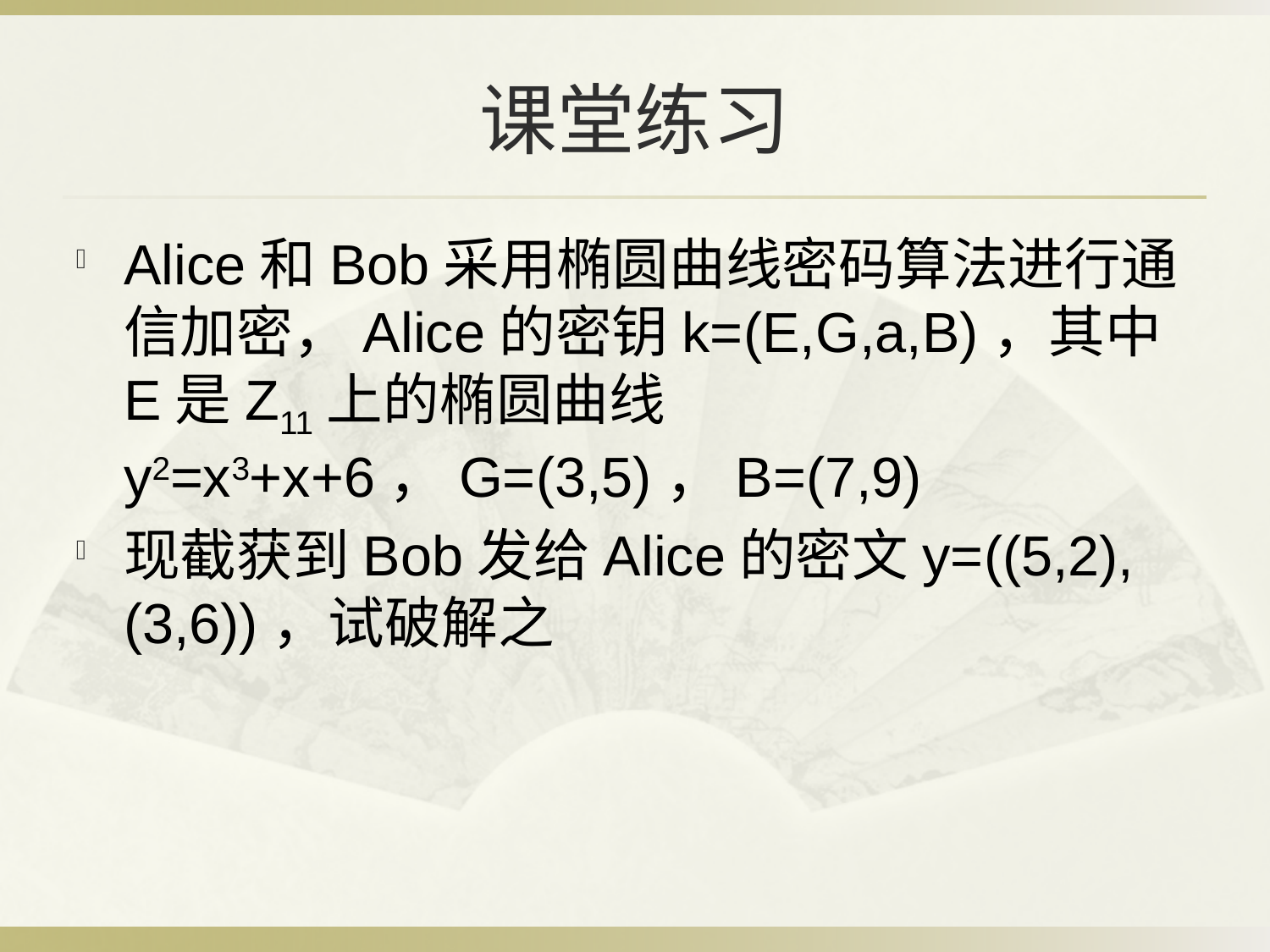

# 课堂练习
Alice和Bob采用椭圆曲线密码算法进行通信加密，Alice的密钥k=(E,G,a,B)，其中E是Z11上的椭圆曲线y2=x3+x+6，G=(3,5)，B=(7,9)
现截获到Bob发给Alice的密文y=((5,2),(3,6))，试破解之